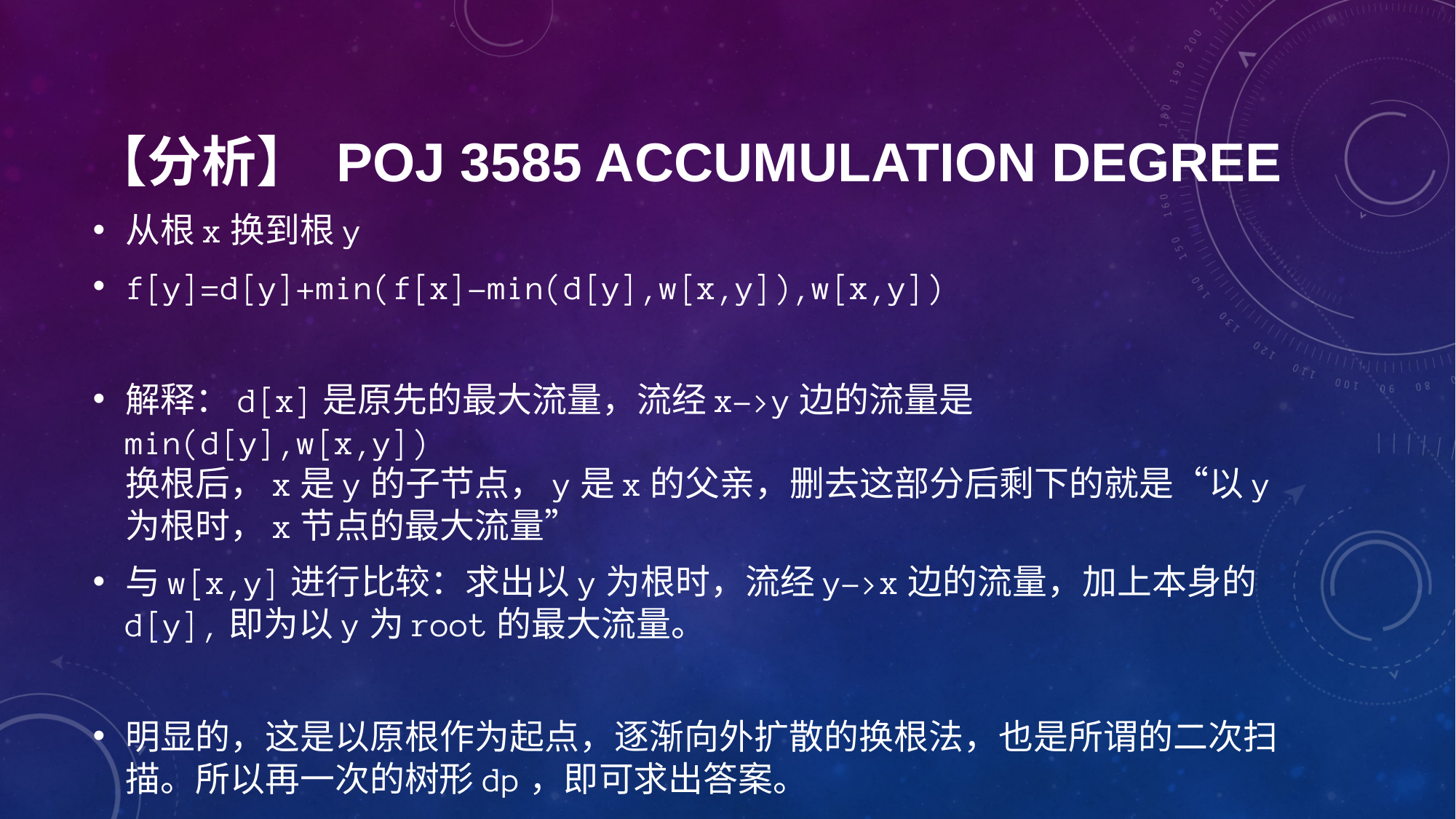

# 【分析】 POJ 3585 Accumulation Degree
从根x换到根y
f[y]=d[y]+min(f[x]-min(d[y],w[x,y]),w[x,y])

解释：d[x]是原先的最大流量，流经x->y边的流量是min(d[y],w[x,y])
换根后，x是y的子节点，y是x的父亲，删去这部分后剩下的就是“以y为根时，x节点的最大流量”
与w[x,y]进行比较：求出以y为根时，流经y->x边的流量，加上本身的d[y],即为以y为root的最大流量。

明显的，这是以原根作为起点，逐渐向外扩散的换根法，也是所谓的二次扫描。所以再一次的树形dp，即可求出答案。